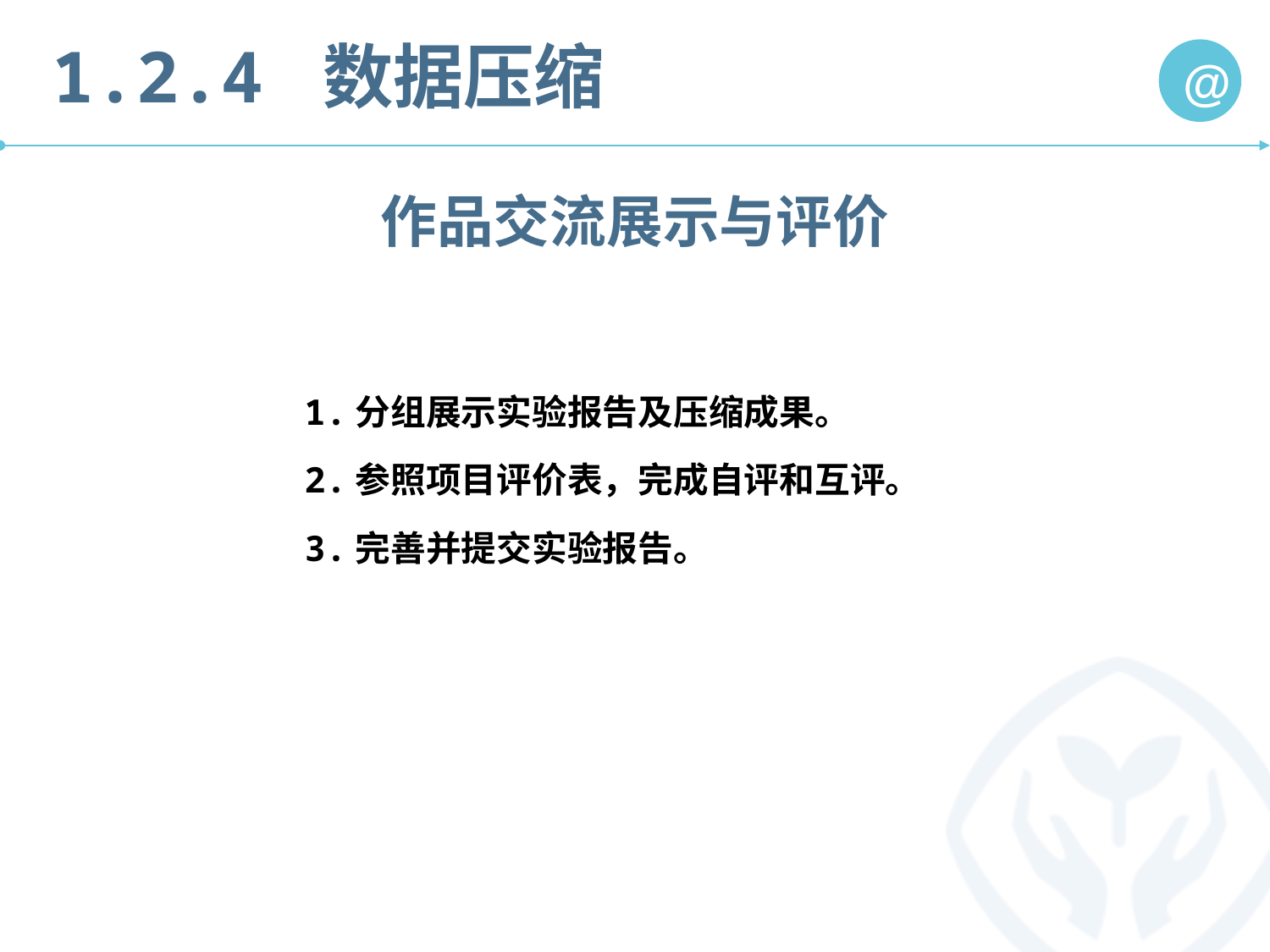

作品交流展示与评价
1.分组展示实验报告及压缩成果。
2.参照项目评价表，完成自评和互评。
3.完善并提交实验报告。